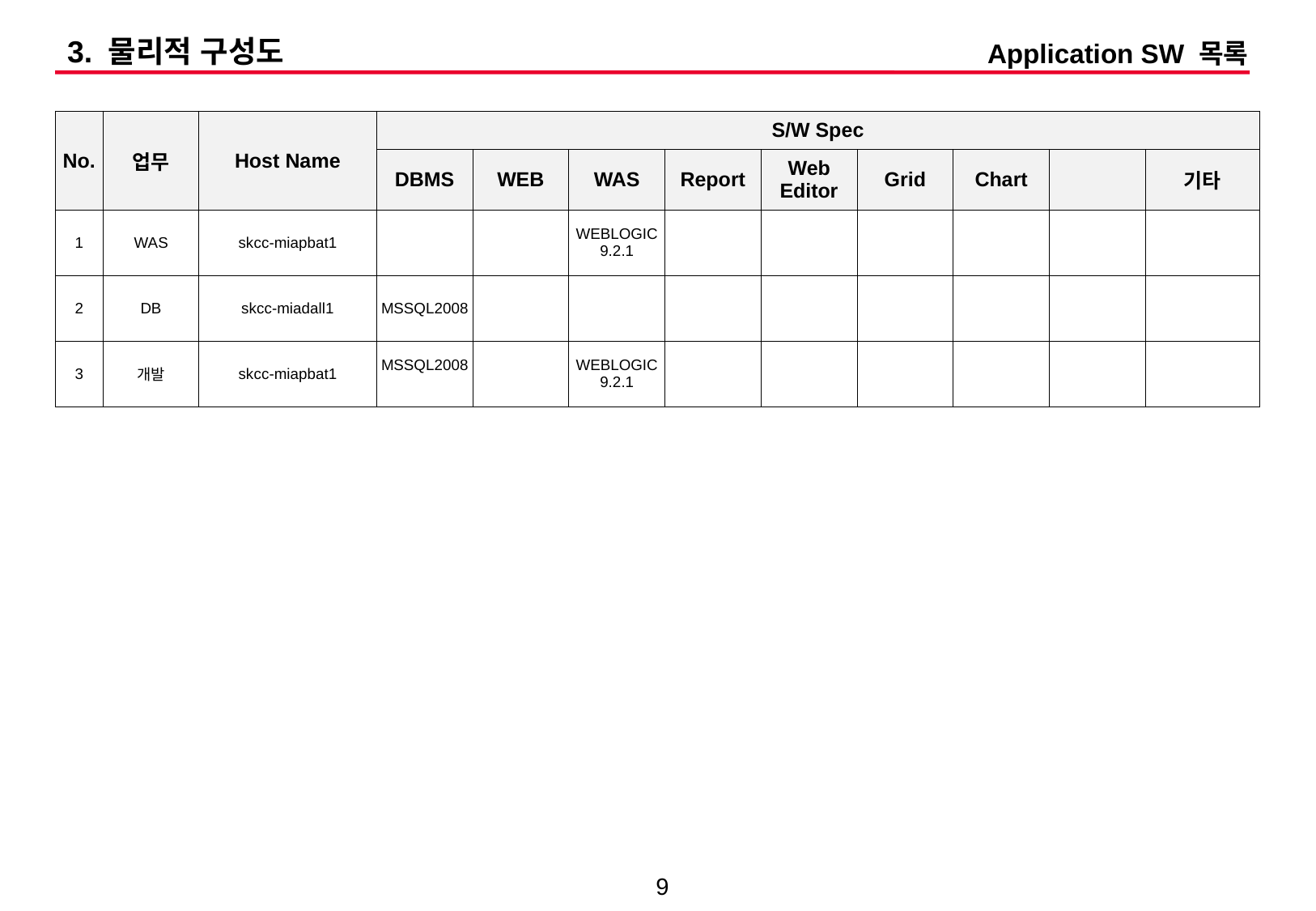

3. 물리적 구성도
Application SW 목록
| No. | 업무 | Host Name | S/W Spec |  |  |  |  |  |  |  |  |
| --- | --- | --- | --- | --- | --- | --- | --- | --- | --- | --- | --- |
|  |  |  | DBMS | WEB | WAS | Report | Web Editor | Grid | Chart |  | 기타 |
| 1 | WAS | skcc-miapbat1 |  |  | WEBLOGIC 9.2.1 |  |  |  |  |  |  |
| 2 | DB | skcc-miadall1 | MSSQL2008 |  |  |  |  |  |  |  |  |
| 3 | 개발 | skcc-miapbat1 | MSSQL2008 |  | WEBLOGIC 9.2.1 |  |  |  |  |  |  |